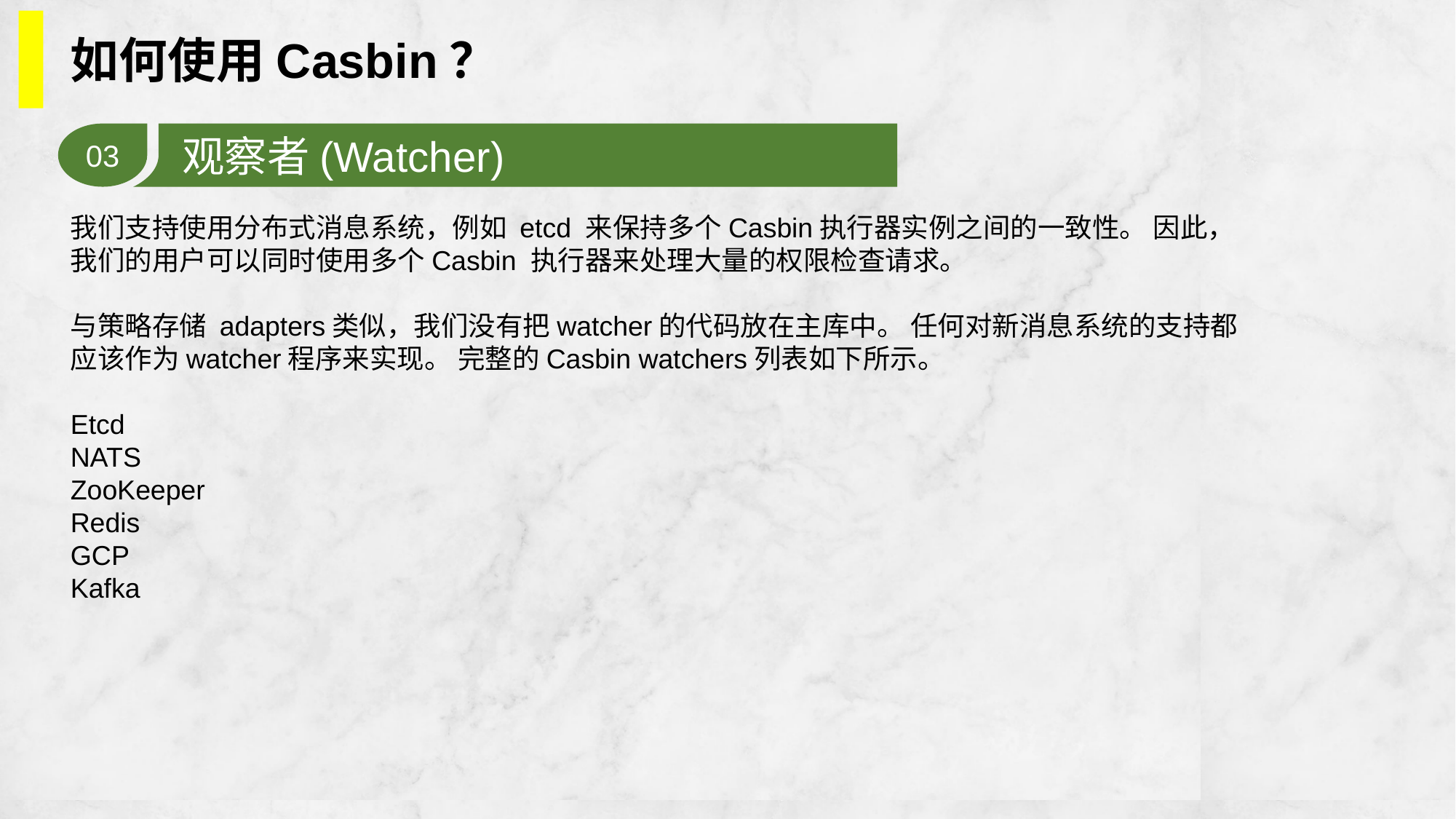

如何使用Casbin？
03
   观察者(Watcher)
我们支持使用分布式消息系统，例如 etcd 来保持多个Casbin执行器实例之间的一致性。 因此，我们的用户可以同时使用多个Casbin 执行器来处理大量的权限检查请求。

与策略存储 adapters类似，我们没有把watcher的代码放在主库中。 任何对新消息系统的支持都应该作为watcher程序来实现。 完整的Casbin watchers列表如下所示。

Etcd
NATS
ZooKeeper
Redis
GCP
Kafka